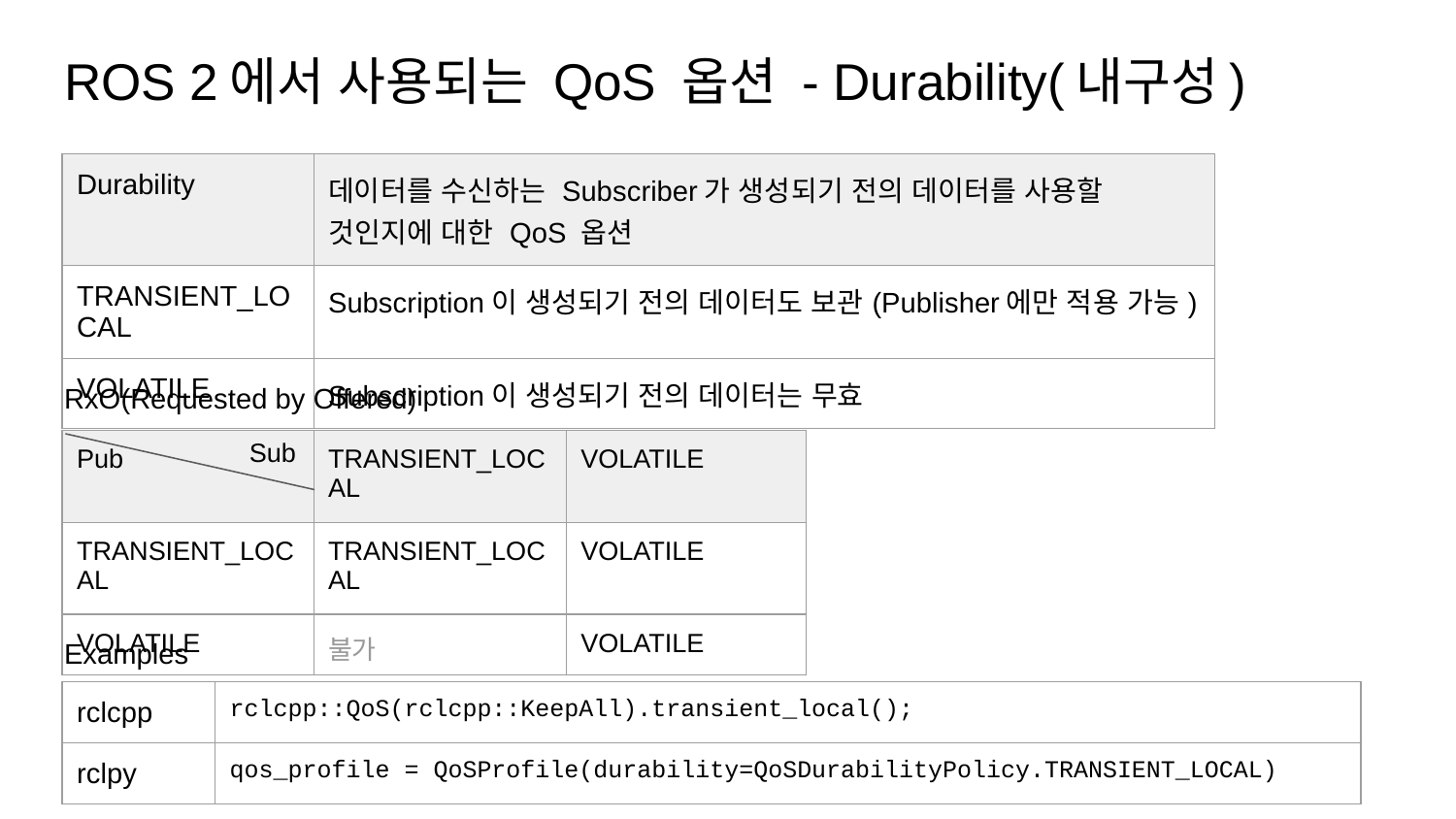

# ROS 2에서 사용되는 QoS 옵션 - Durability(내구성)
| Durability | 데이터를 수신하는 Subscriber가 생성되기 전의 데이터를 사용할 것인지에 대한 QoS 옵션 |
| --- | --- |
| TRANSIENT\_LOCAL | Subscription이 생성되기 전의 데이터도 보관(Publisher에만 적용 가능) |
| VOLATILE | Subscription이 생성되기 전의 데이터는 무효 |
RxO(Requested by Offered)
Sub
| Pub | TRANSIENT\_LOCAL | VOLATILE |
| --- | --- | --- |
| TRANSIENT\_LOCAL | TRANSIENT\_LOCAL | VOLATILE |
| VOLATILE | 불가 | VOLATILE |
Examples
| rclcpp | rclcpp::QoS(rclcpp::KeepAll).transient\_local(); |
| --- | --- |
| rclpy | qos\_profile = QoSProfile(durability=QoSDurabilityPolicy.TRANSIENT\_LOCAL) |